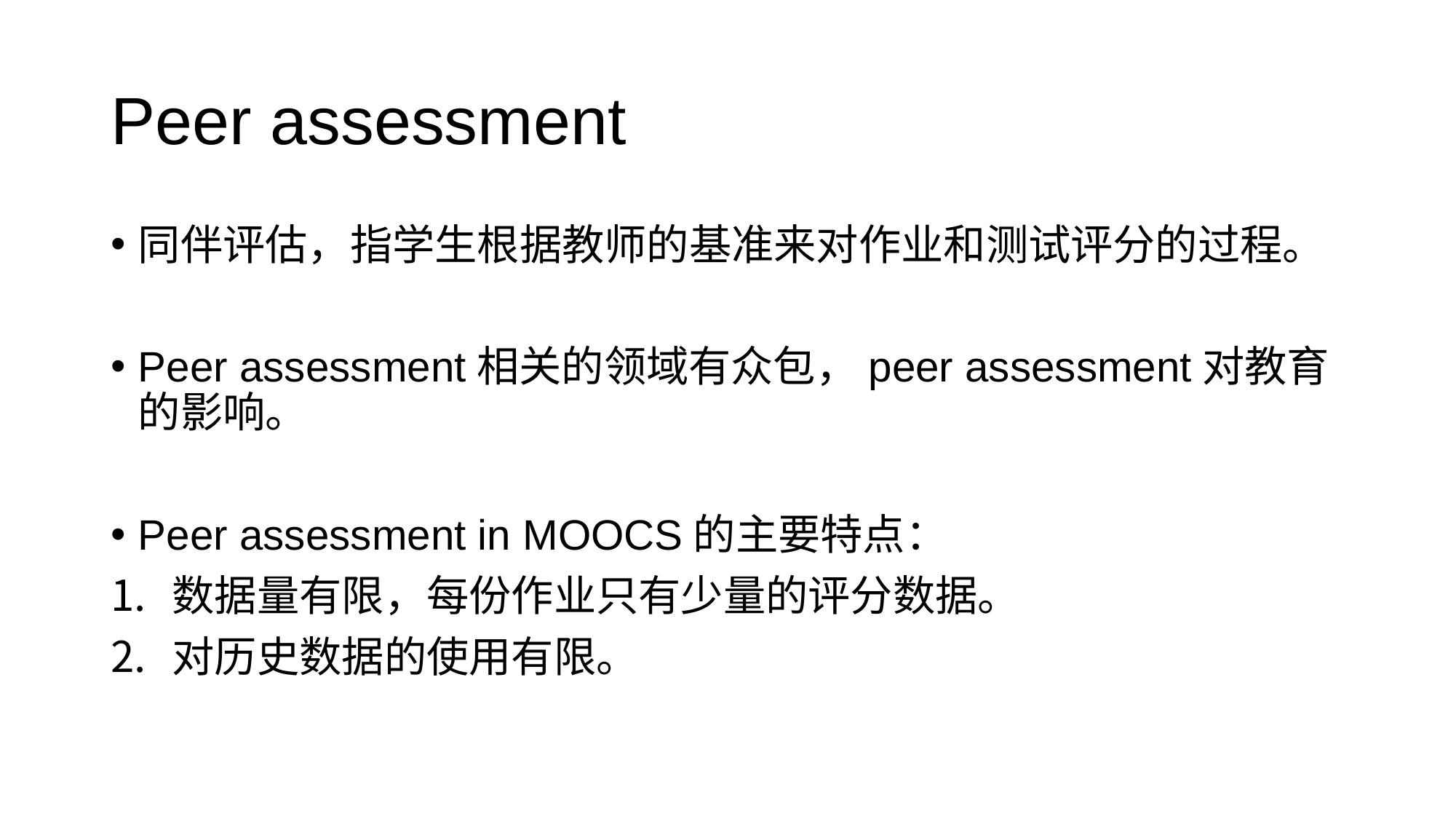

# Peer assessment
同伴评估，指学生根据教师的基准来对作业和测试评分的过程。

Peer assessment相关的领域有众包，peer assessment对教育的影响。

Peer assessment in MOOCS的主要特点：
数据量有限，每份作业只有少量的评分数据。
对历史数据的使用有限。